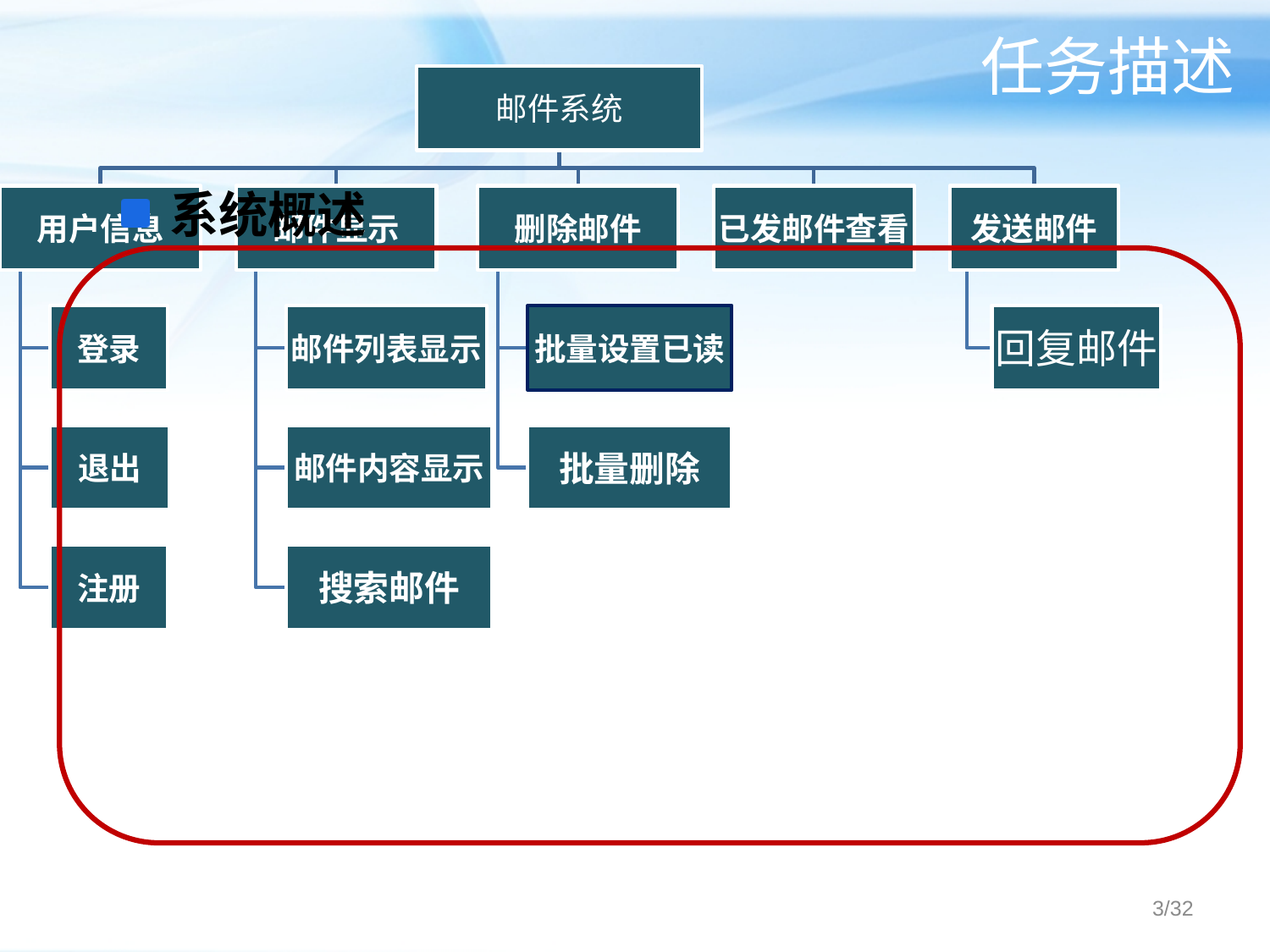

# 任务描述
系统概述
邮件系统
用户信息
登录
退出
注册
邮件显示
邮件列表显示
邮件内容显示
搜索邮件
删除邮件
批量设置已读
批量删除
已发邮件查看
发送邮件
回复邮件

3/32